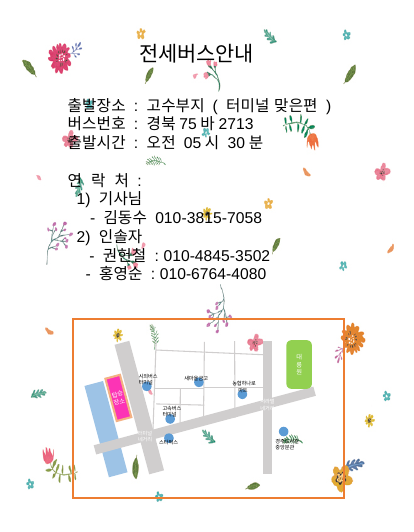

전세버스안내
출발장소 : 고수부지 ( 터미널 맞은편 )
버스번호 : 경북75바2713
출발시간 : 오전 05시 30분
연  락  처 :
  1) 기사님
     - 김동수 010-3815-7058
  2) 인솔자
    - 권헌철 : 010-4845-3502
    - 홍영순 : 010-6764-4080

대릉원

시외버스
터미널
새마을금고
탑승장소

서라벌
네거리
고속버스
터미널

터미널
네거리

경주도서관
중앙분관
스타벅스

농협하나로
    마트